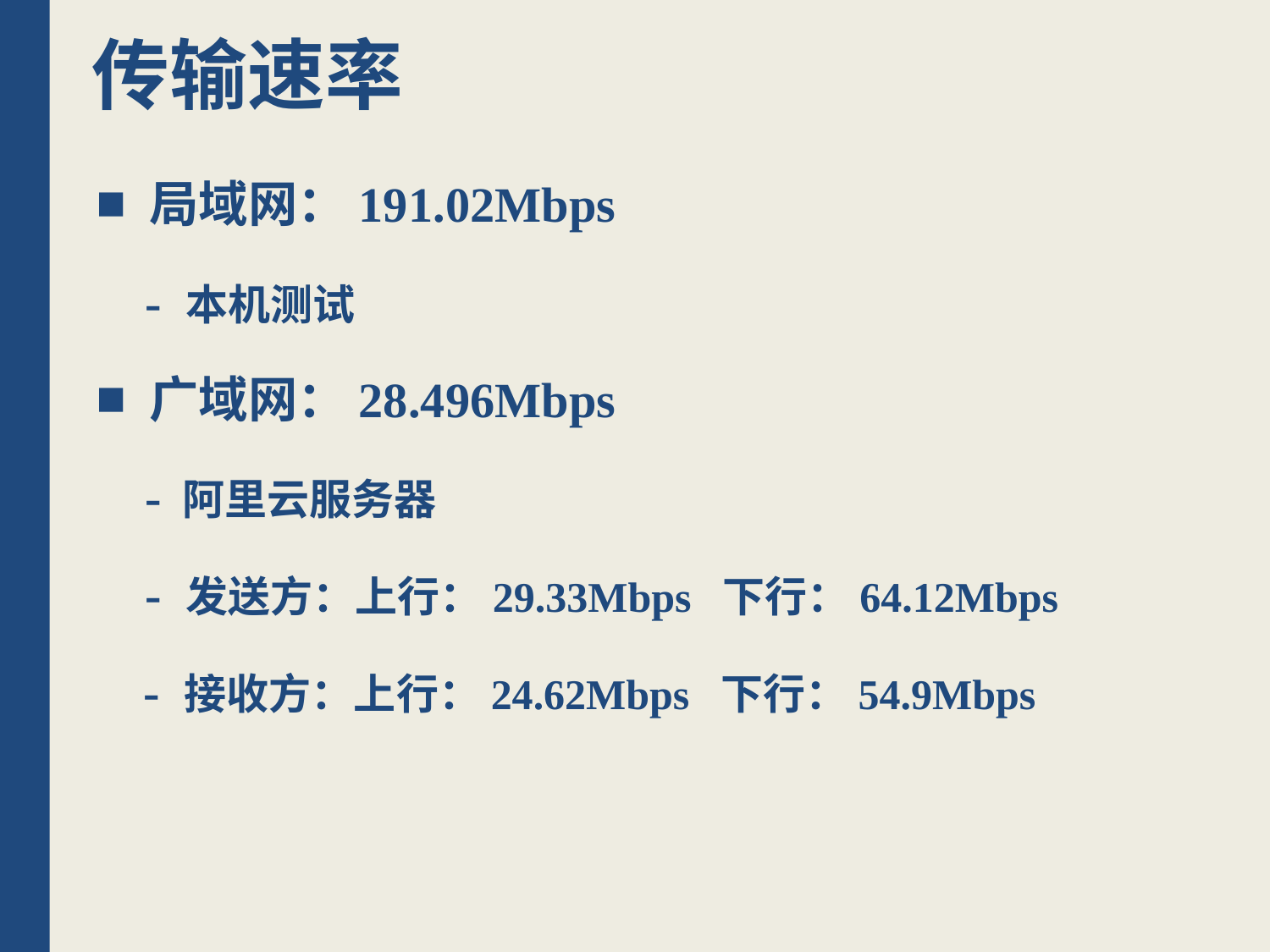

# 传输速率
局域网：191.02Mbps
    - 本机测试
广域网：28.496Mbps
    - 阿里云服务器
    - 发送方：上行：29.33Mbps  下行：64.12Mbps
    - 接收方：上行：24.62Mbps  下行：54.9Mbps